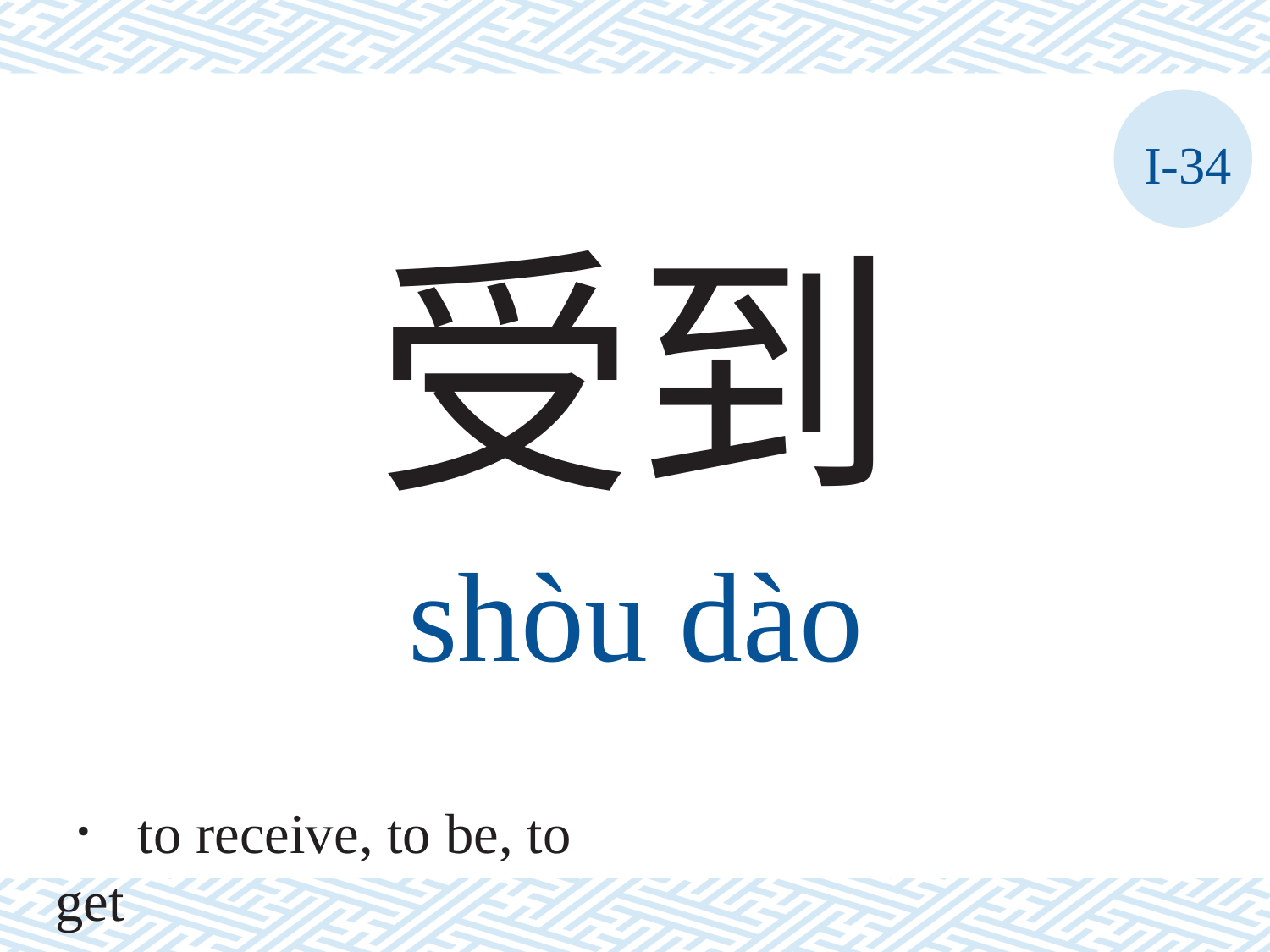

I-34
受到
shòu	dào
． to receive, to be, to get